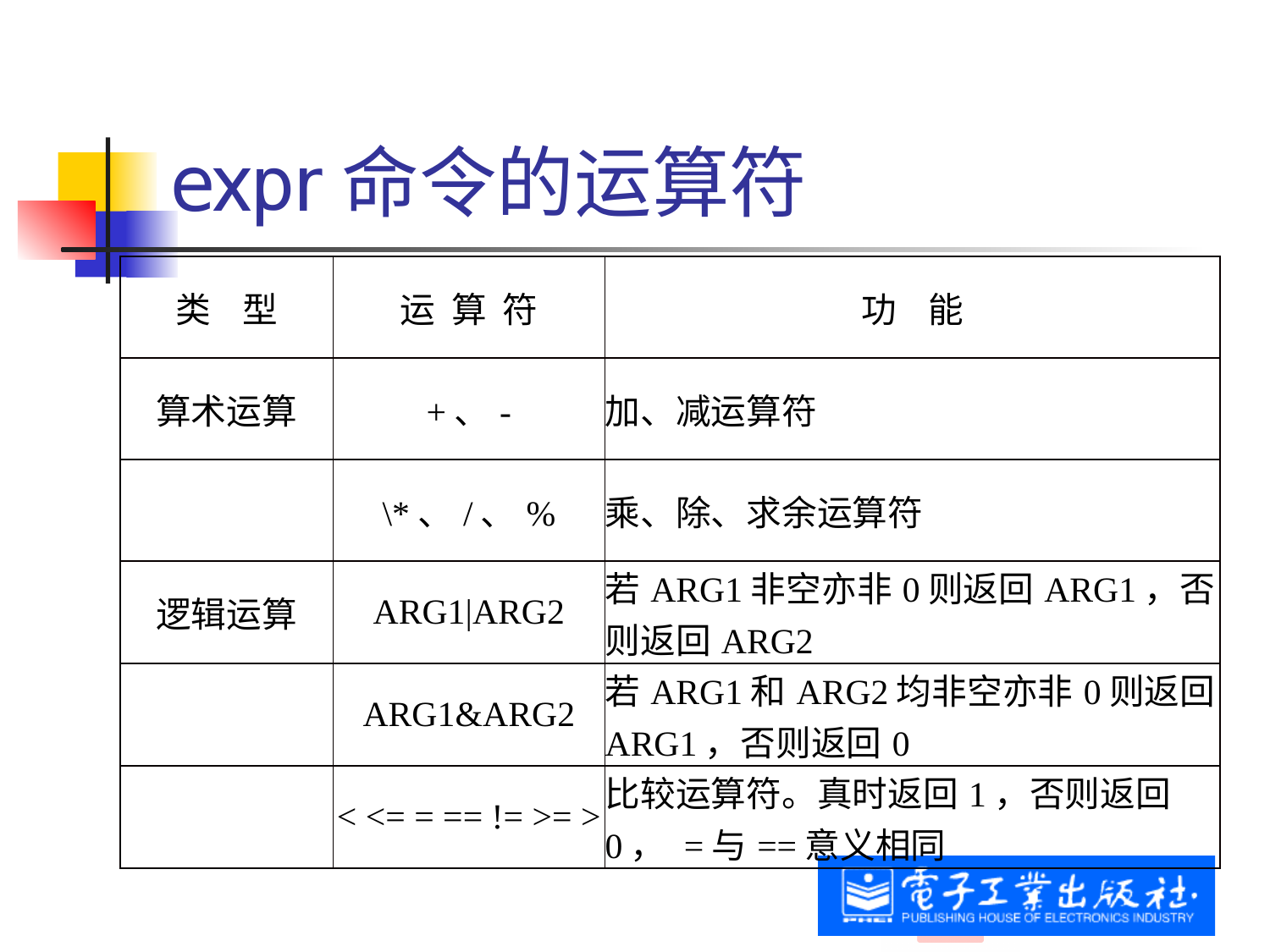

# expr命令的运算符
| 类 型 | 运 算 符 | 功 能 |
| --- | --- | --- |
| 算术运算 | +、- | 加、减运算符 |
|  | \\*、/、% | 乘、除、求余运算符 |
| 逻辑运算 | ARG1|ARG2 | 若ARG1非空亦非0则返回ARG1，否则返回ARG2 |
|  | ARG1&ARG2 | 若ARG1和ARG2均非空亦非0则返回ARG1，否则返回0 |
|  | < <= = == != >= > | 比较运算符。真时返回1，否则返回0， =与==意义相同 |